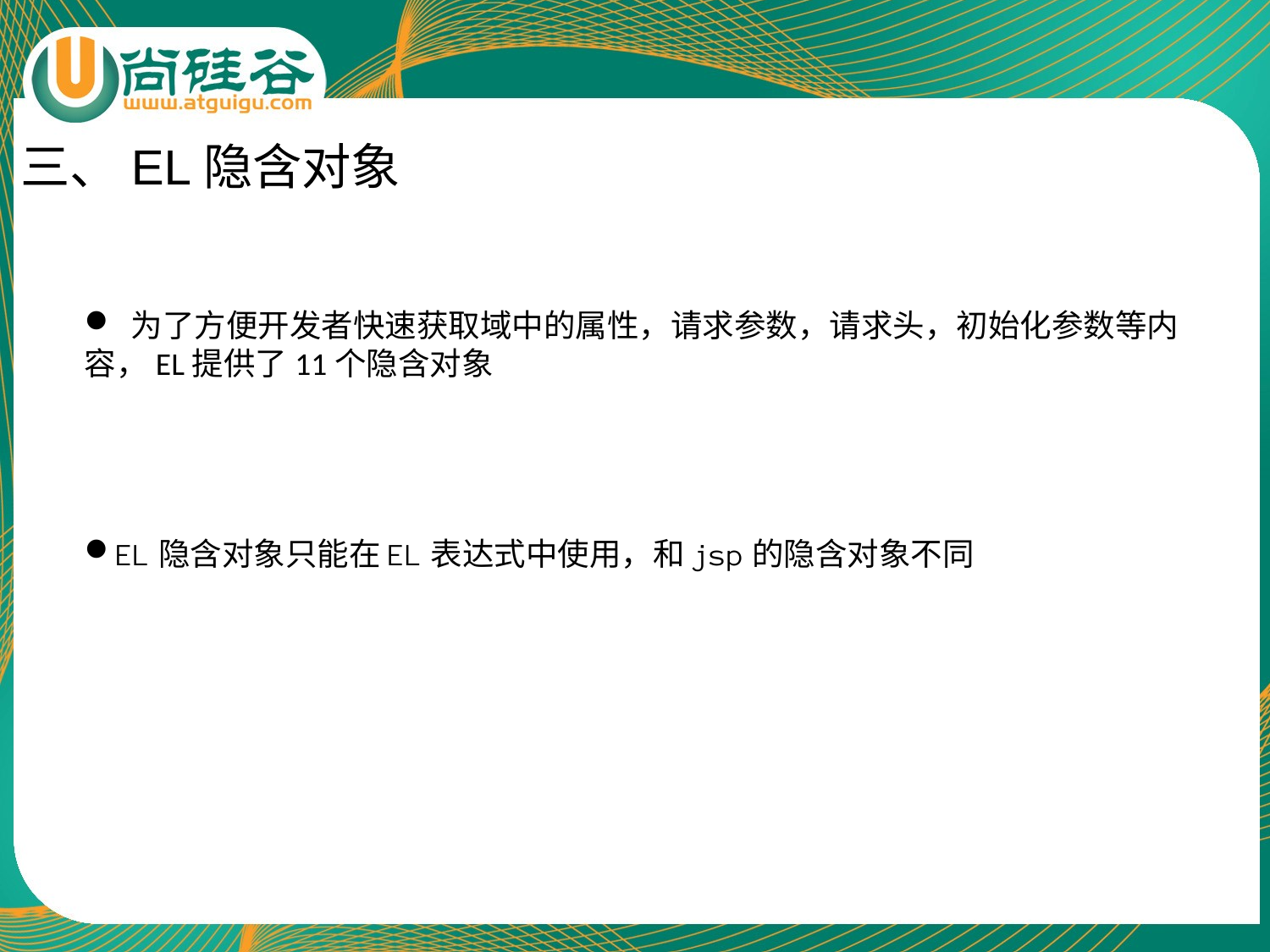

三、EL隐含对象
 为了方便开发者快速获取域中的属性，请求参数，请求头，初始化参数等内容，EL提供了11个隐含对象

EL隐含对象只能在EL表达式中使用，和jsp的隐含对象不同